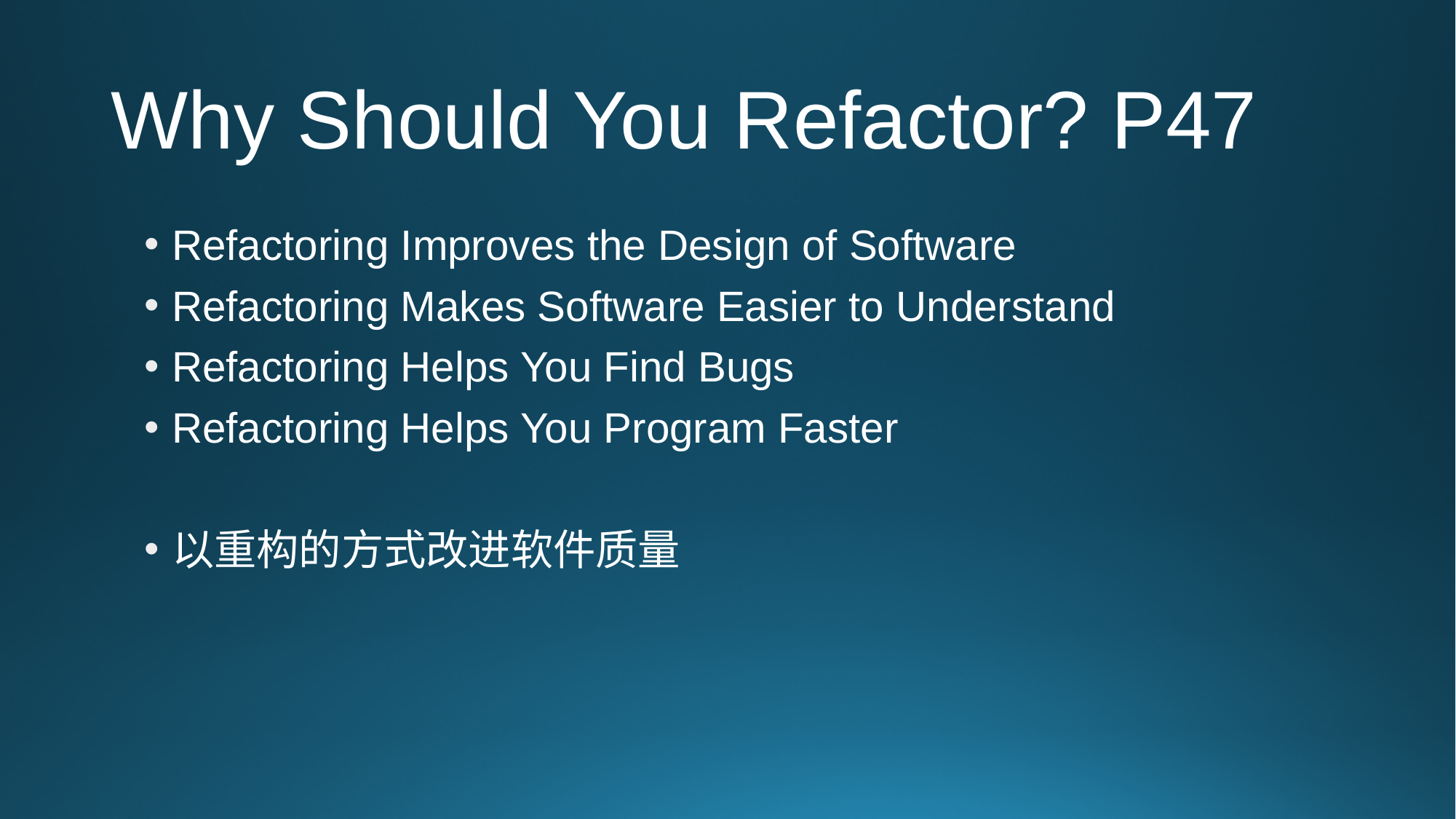

# Why Should You Refactor? P47
Refactoring Improves the Design of Software
Refactoring Makes Software Easier to Understand
Refactoring Helps You Find Bugs
Refactoring Helps You Program Faster

以重构的方式改进软件质量